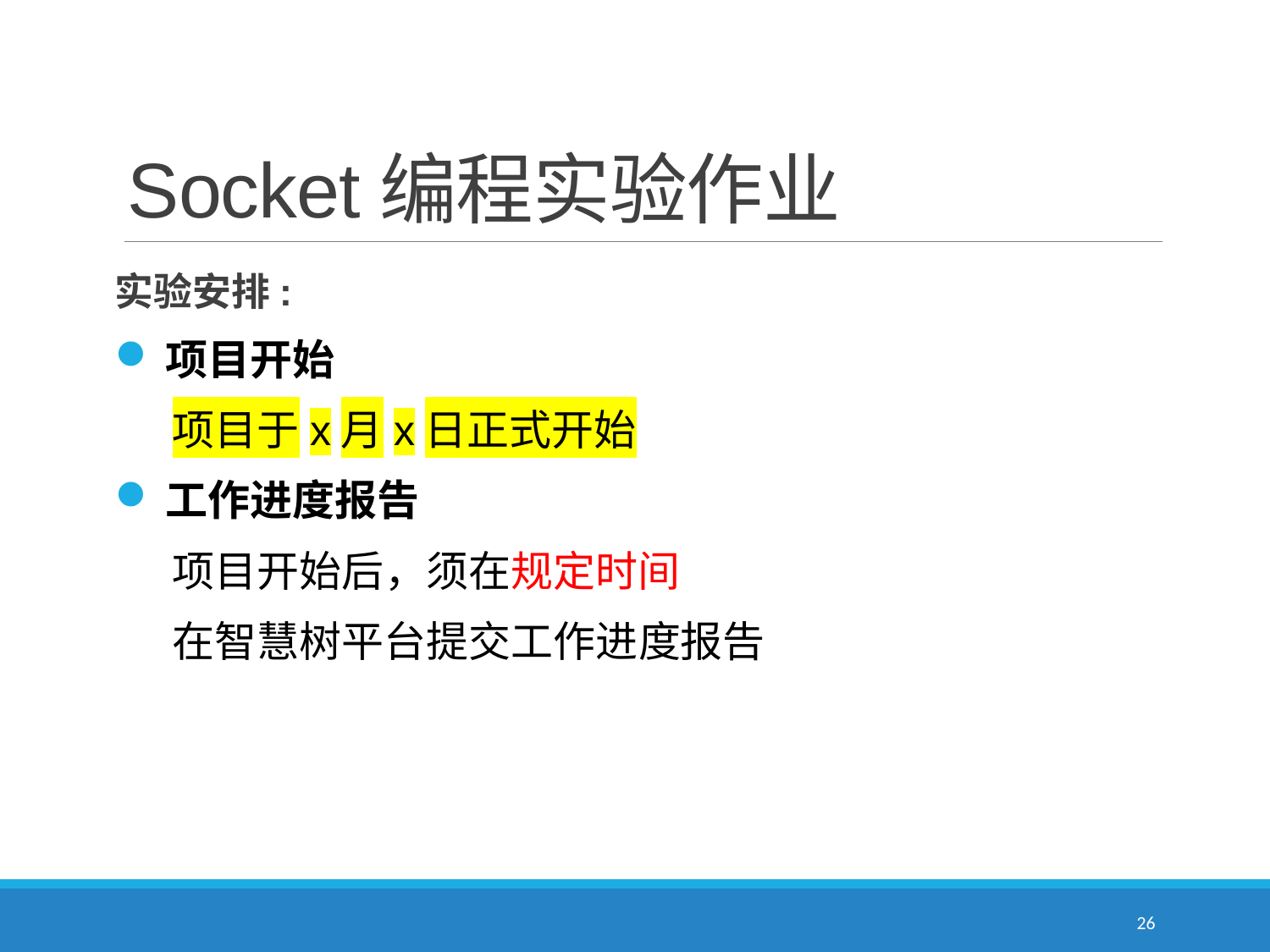

# Socket编程实验作业
实验安排:
项目开始
     项目于x月x日正式开始
工作进度报告
     项目开始后，须在规定时间
     在智慧树平台提交工作进度报告
26